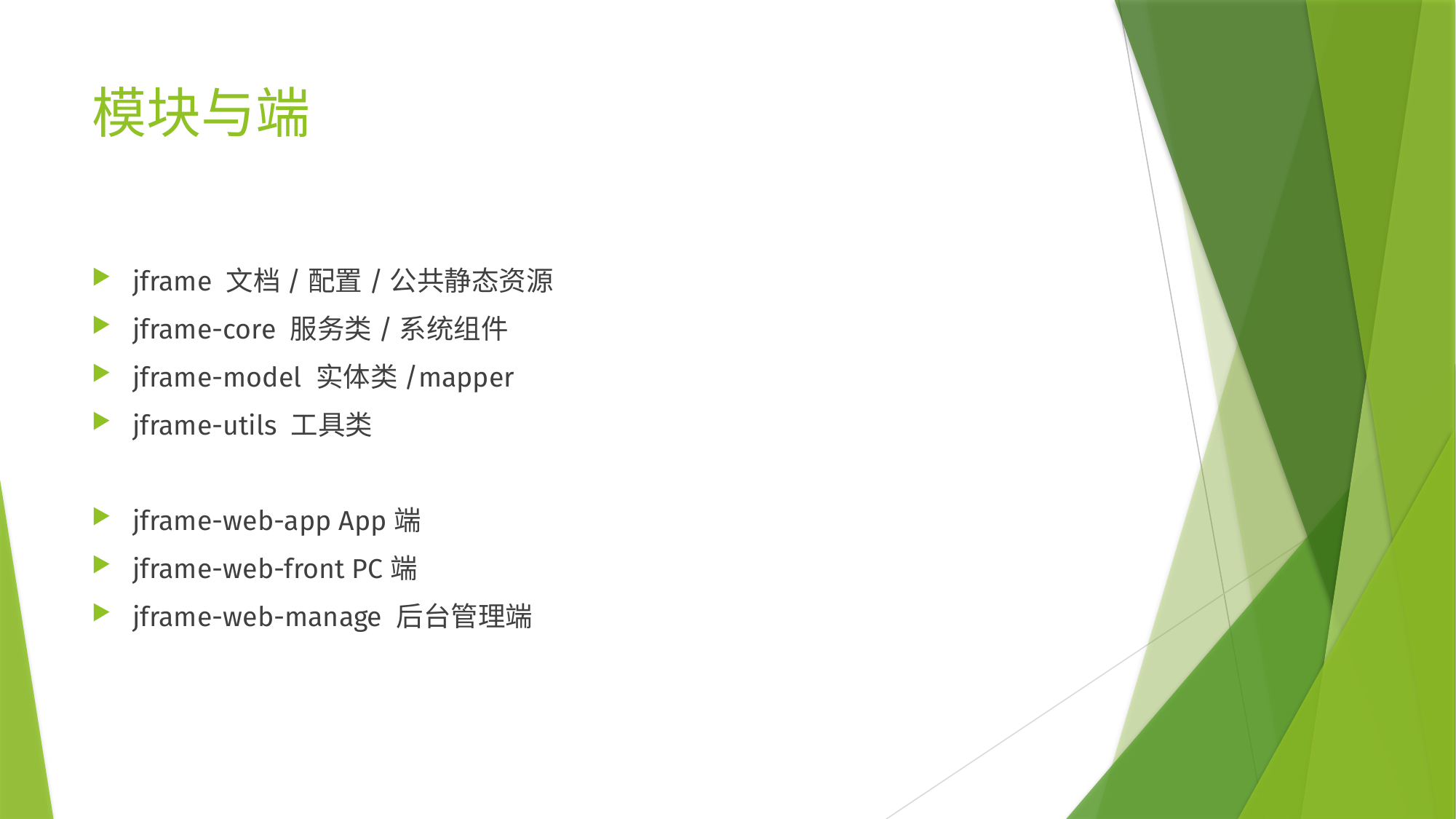

# 模块与端
jframe 文档/配置/公共静态资源
jframe-core 服务类/系统组件
jframe-model 实体类/mapper
jframe-utils 工具类

jframe-web-app App端
jframe-web-front PC端
jframe-web-manage 后台管理端